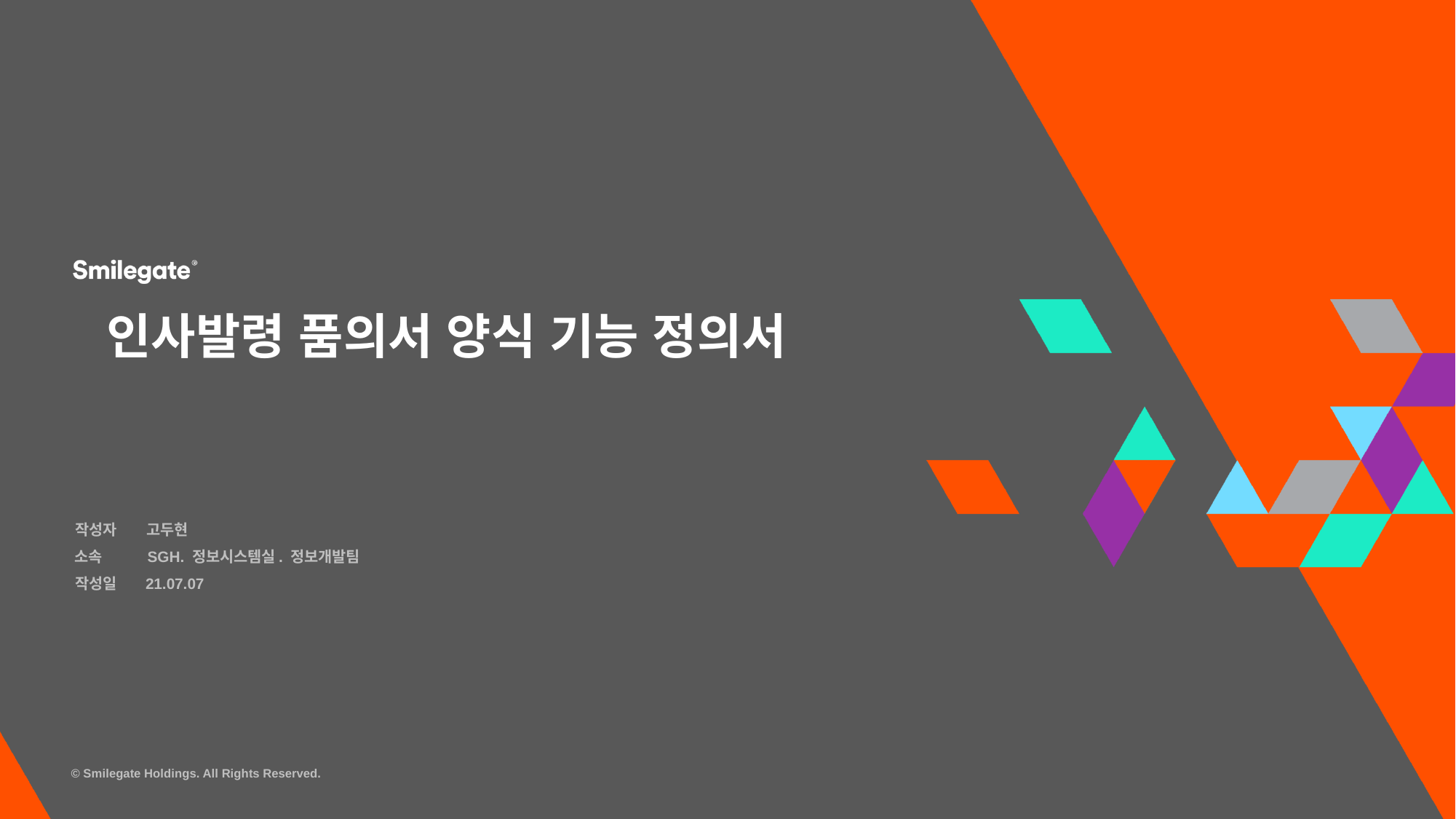

인사발령 품의서 양식 기능 정의서
고두현
작성자
SGH. 정보시스템실. 정보개발팀
소속
21.07.07
작성일